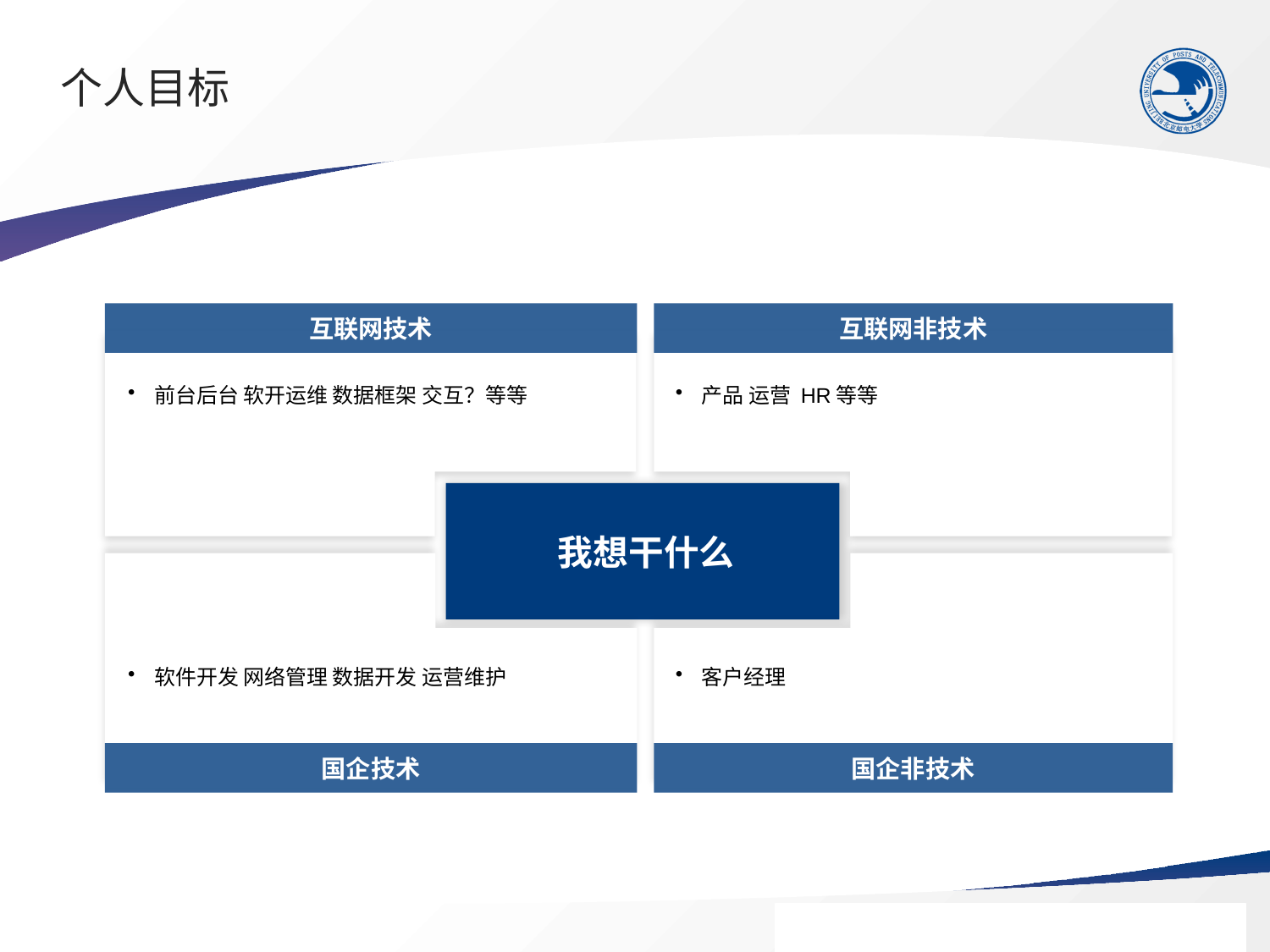

# 个人目标
互联网技术
互联网非技术

前台后台 软开运维 数据框架 交互？等等
产品 运营 HR等等

我想干什么

软件开发 网络管理 数据开发 运营维护
客户经理
国企技术
国企非技术